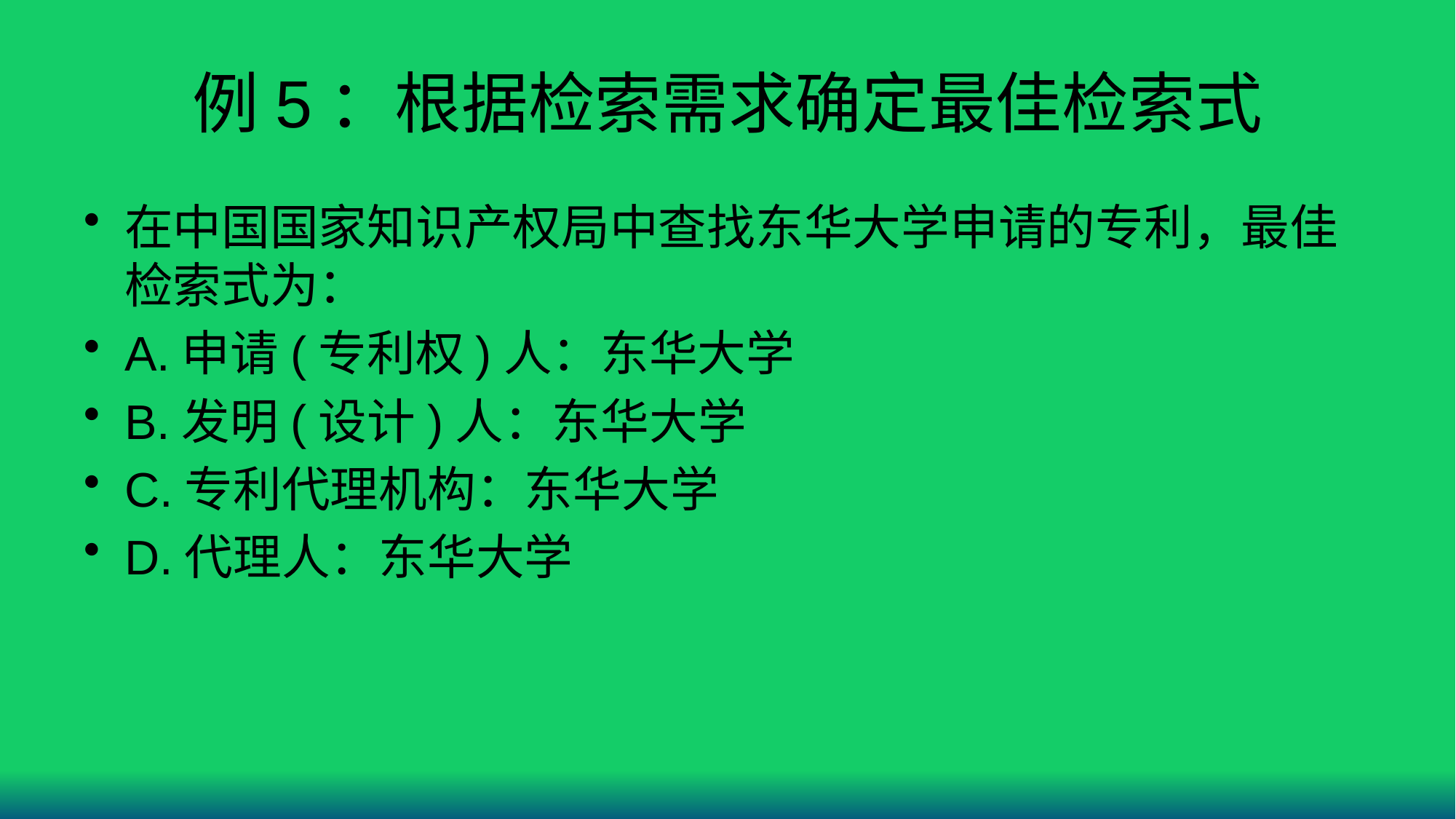

# 例5：根据检索需求确定最佳检索式
在中国国家知识产权局中查找东华大学申请的专利，最佳检索式为：
A.申请(专利权)人：东华大学
B.发明(设计)人：东华大学
C.专利代理机构：东华大学
D.代理人：东华大学